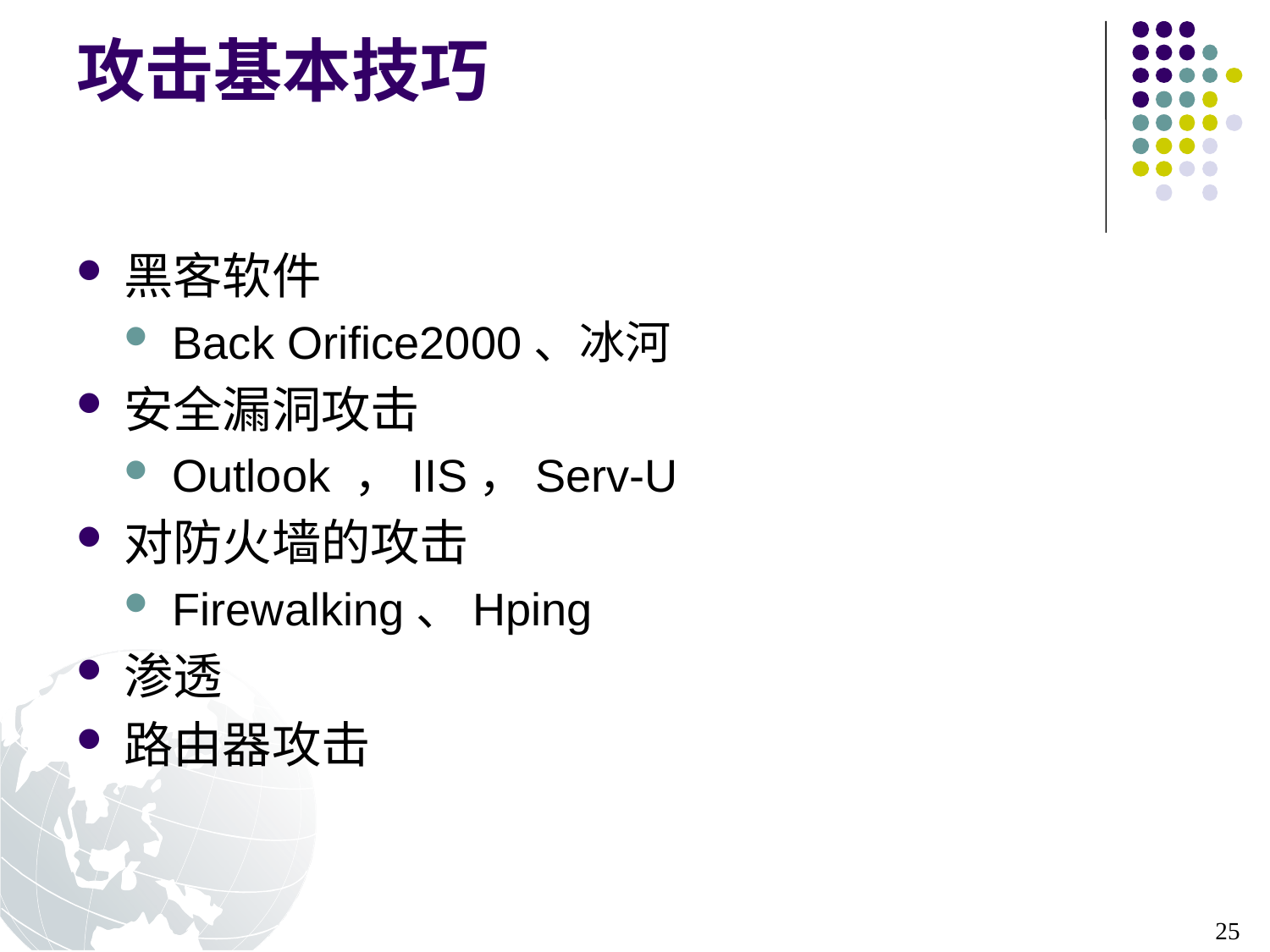

# 攻击基本技巧
黑客软件
Back Orifice2000、冰河
安全漏洞攻击
Outlook ，IIS，Serv-U
对防火墙的攻击
Firewalking、Hping
渗透
路由器攻击